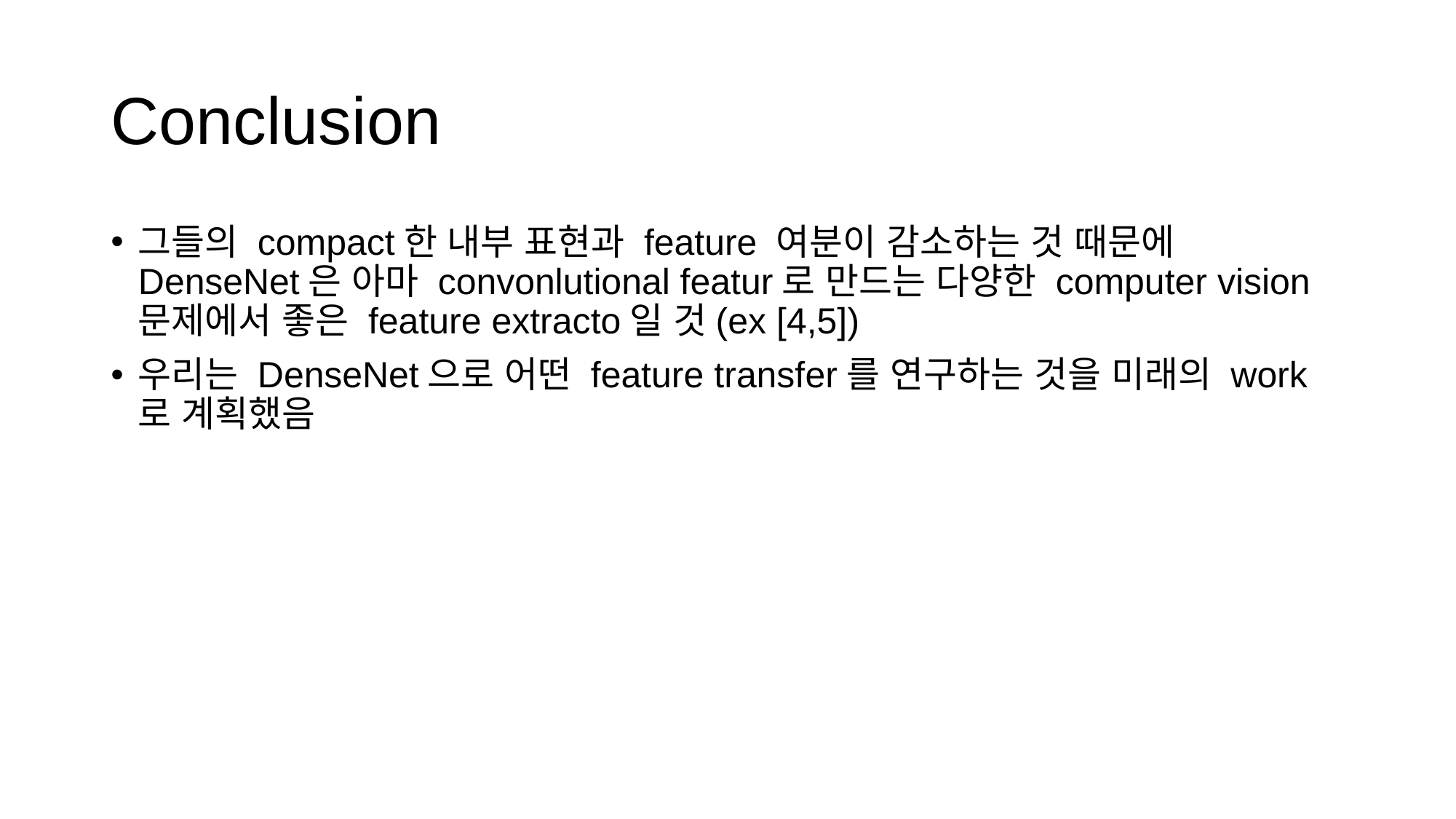

# Conclusion
그들의 compact한 내부 표현과 feature 여분이 감소하는 것 때문에 DenseNet은 아마 convonlutional featur로 만드는 다양한 computer vision 문제에서 좋은 feature extracto일 것(ex [4,5])
우리는 DenseNet으로 어떤 feature transfer를 연구하는 것을 미래의 work로 계획했음